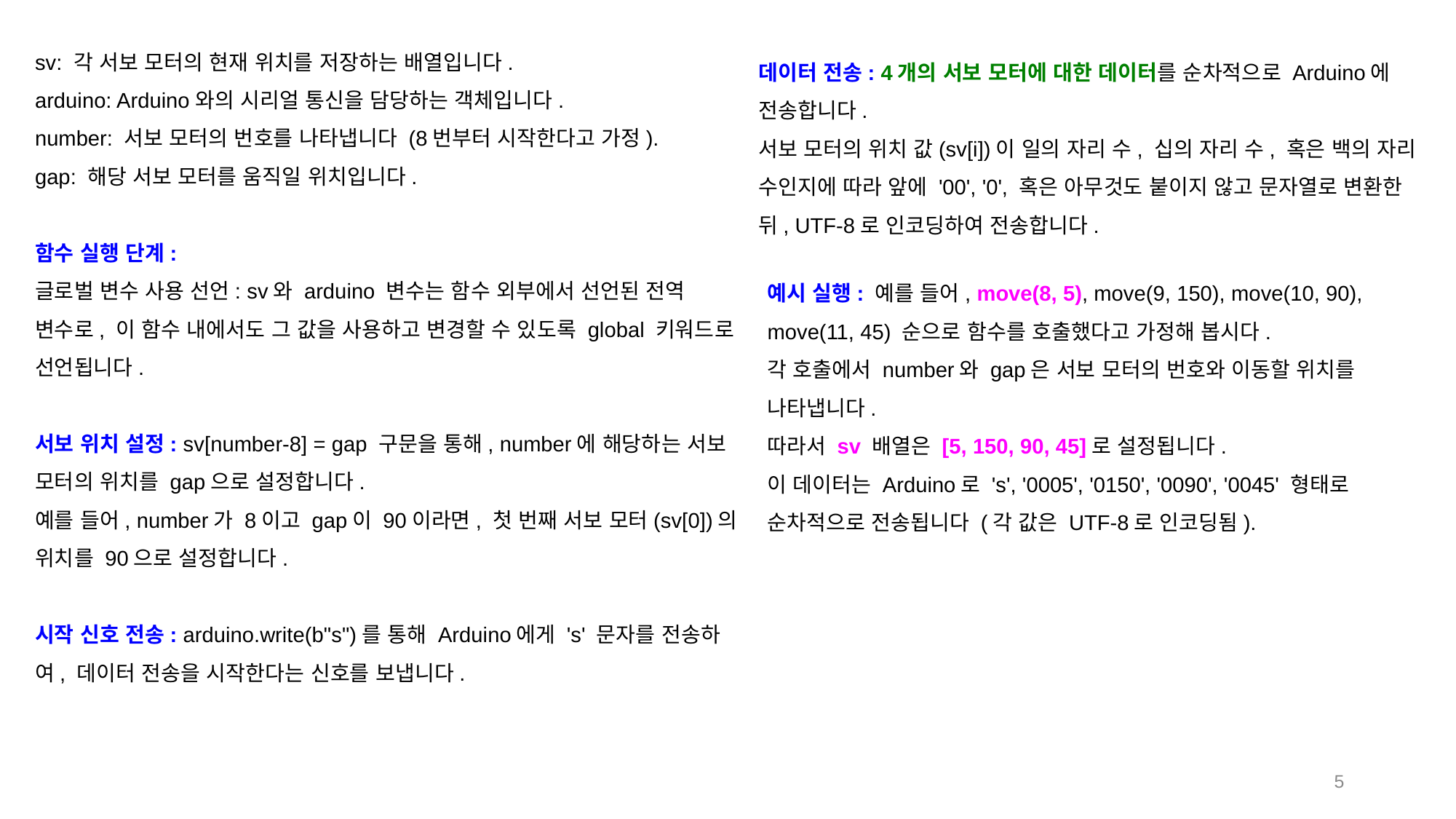

sv: 각 서보 모터의 현재 위치를 저장하는 배열입니다.
arduino: Arduino와의 시리얼 통신을 담당하는 객체입니다.
number: 서보 모터의 번호를 나타냅니다 (8번부터 시작한다고 가정).
gap: 해당 서보 모터를 움직일 위치입니다.

함수 실행 단계:
글로벌 변수 사용 선언: sv와 arduino 변수는 함수 외부에서 선언된 전역 변수로, 이 함수 내에서도 그 값을 사용하고 변경할 수 있도록 global 키워드로 선언됩니다.

서보 위치 설정: sv[number-8] = gap 구문을 통해, number에 해당하는 서보 모터의 위치를 gap으로 설정합니다.
예를 들어, number가 8이고 gap이 90이라면, 첫 번째 서보 모터(sv[0])의 위치를 90으로 설정합니다.

시작 신호 전송: arduino.write(b"s")를 통해 Arduino에게 's' 문자를 전송하여, 데이터 전송을 시작한다는 신호를 보냅니다.
데이터 전송: 4개의 서보 모터에 대한 데이터를 순차적으로 Arduino에 전송합니다.
서보 모터의 위치 값(sv[i])이 일의 자리 수, 십의 자리 수, 혹은 백의 자리 수인지에 따라 앞에 '00', '0', 혹은 아무것도 붙이지 않고 문자열로 변환한 뒤, UTF-8로 인코딩하여 전송합니다.
예시 실행: 예를 들어, move(8, 5), move(9, 150), move(10, 90), move(11, 45) 순으로 함수를 호출했다고 가정해 봅시다.
각 호출에서 number와 gap은 서보 모터의 번호와 이동할 위치를 나타냅니다.
따라서 sv 배열은 [5, 150, 90, 45]로 설정됩니다.
이 데이터는 Arduino로 's', '0005', '0150', '0090', '0045' 형태로 순차적으로 전송됩니다 (각 값은 UTF-8로 인코딩됨).
5